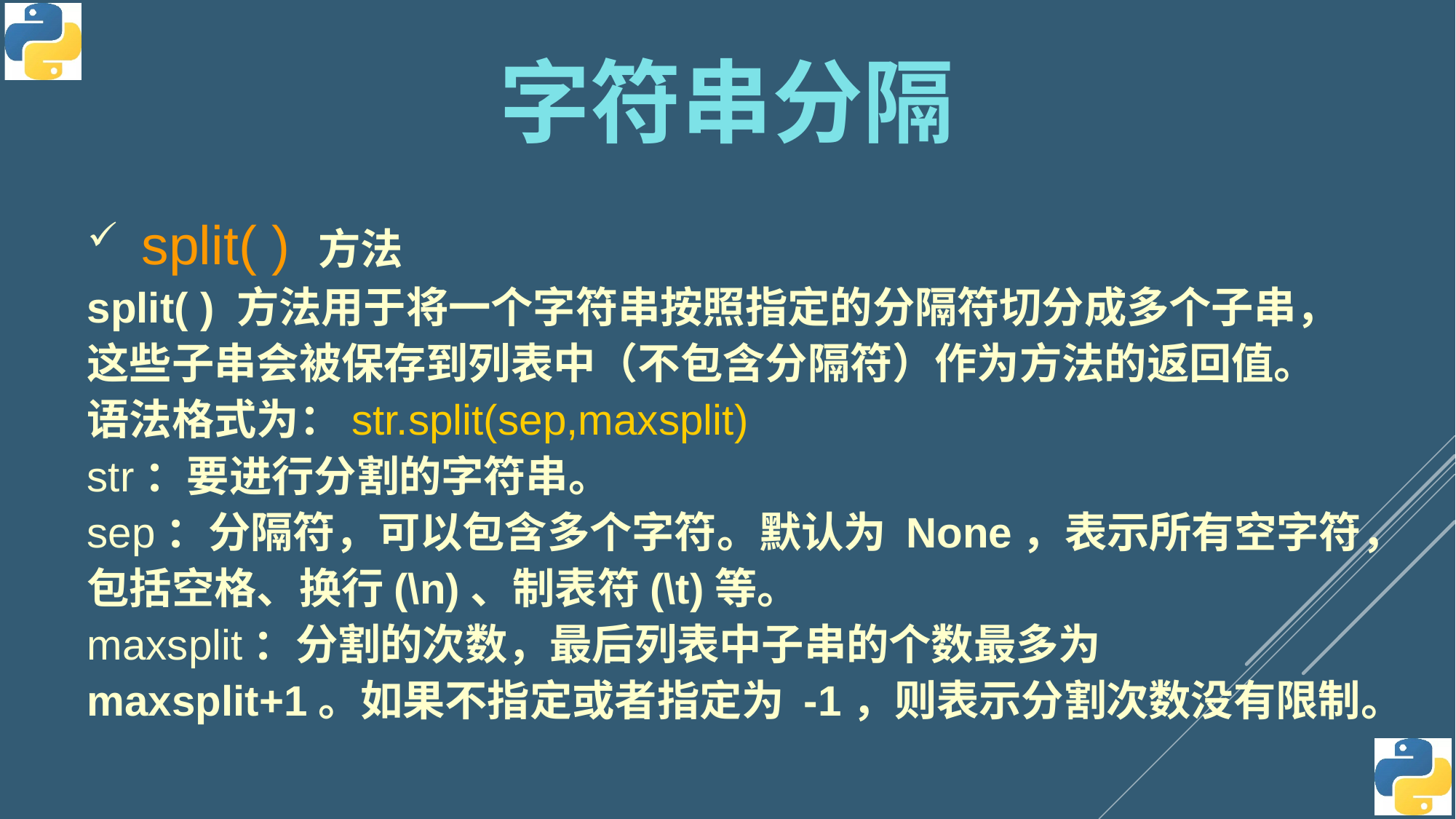

字符串分隔
split( ) 方法
split( ) 方法用于将一个字符串按照指定的分隔符切分成多个子串，这些子串会被保存到列表中（不包含分隔符）作为方法的返回值。
语法格式为：str.split(sep,maxsplit)
str：要进行分割的字符串。
sep：分隔符，可以包含多个字符。默认为 None，表示所有空字符，包括空格、换行(\n)、制表符(\t)等。
maxsplit：分割的次数，最后列表中子串的个数最多为 maxsplit+1。如果不指定或者指定为 -1，则表示分割次数没有限制。